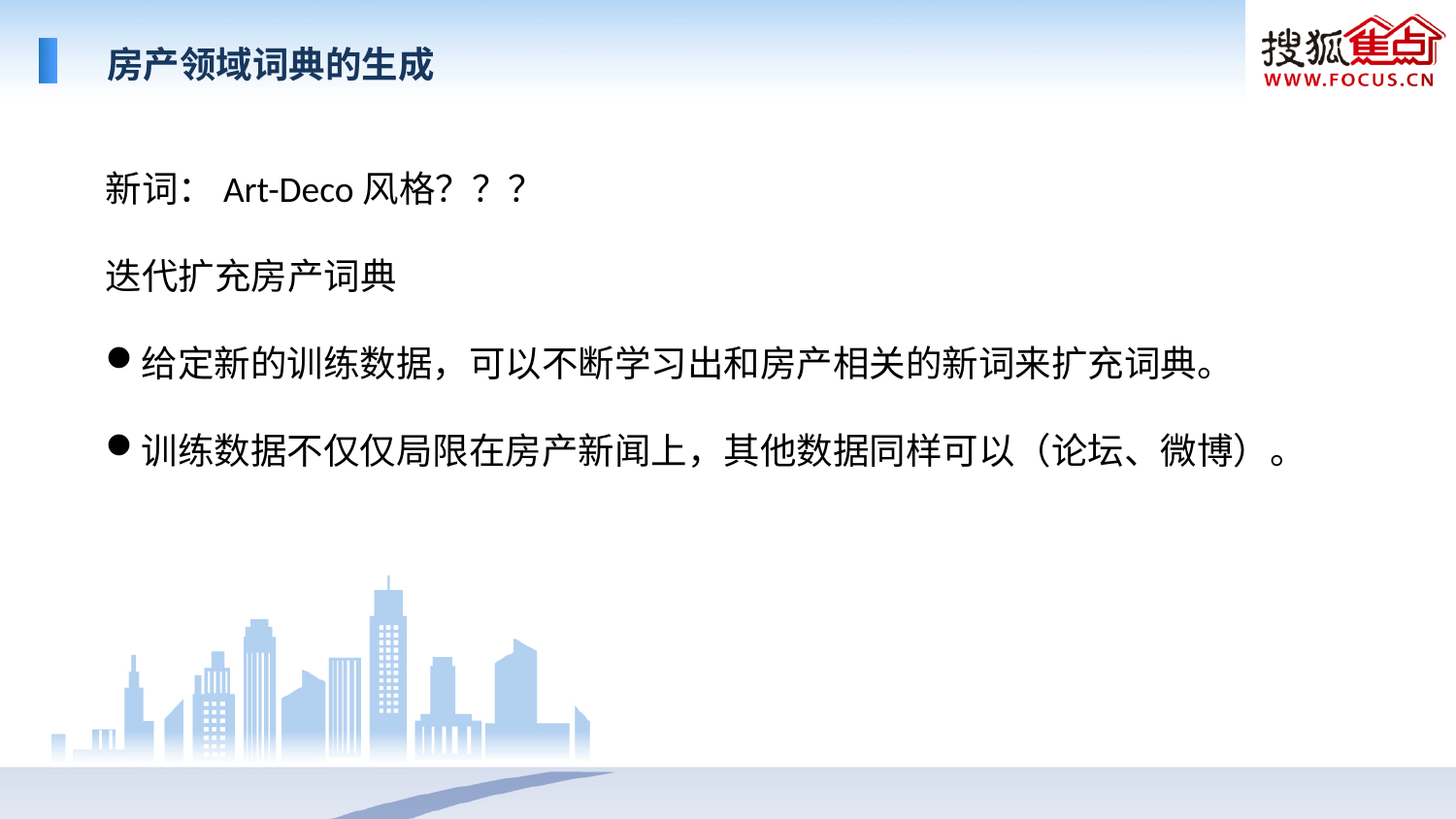

房产领域词典的生成
新词：Art-Deco风格？？？

迭代扩充房产词典

给定新的训练数据，可以不断学习出和房产相关的新词来扩充词典。

训练数据不仅仅局限在房产新闻上，其他数据同样可以（论坛、微博）。